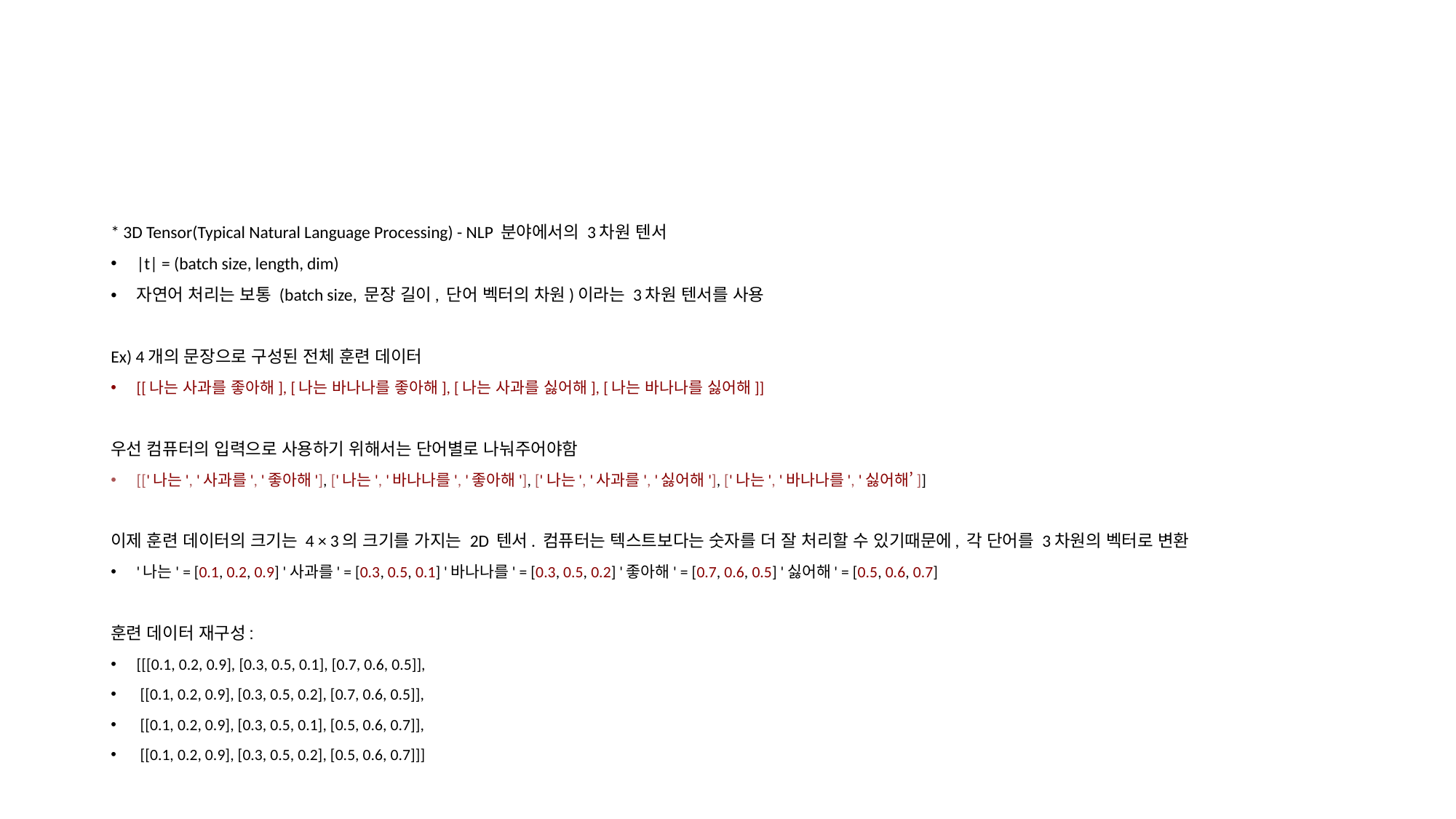

#
* 3D Tensor(Typical Natural Language Processing) - NLP 분야에서의 3차원 텐서
|t| = (batch size, length, dim)
자연어 처리는 보통 (batch size, 문장 길이, 단어 벡터의 차원)이라는 3차원 텐서를 사용

Ex) 4개의 문장으로 구성된 전체 훈련 데이터
[[나는 사과를 좋아해], [나는 바나나를 좋아해], [나는 사과를 싫어해], [나는 바나나를 싫어해]]

우선 컴퓨터의 입력으로 사용하기 위해서는 단어별로 나눠주어야함
[['나는', '사과를', '좋아해'], ['나는', '바나나를', '좋아해'], ['나는', '사과를', '싫어해'], ['나는', '바나나를', '싫어해’]]

이제 훈련 데이터의 크기는 4 × 3의 크기를 가지는 2D 텐서. 컴퓨터는 텍스트보다는 숫자를 더 잘 처리할 수 있기때문에, 각 단어를 3차원의 벡터로 변환
'나는' = [0.1, 0.2, 0.9] '사과를' = [0.3, 0.5, 0.1] '바나나를' = [0.3, 0.5, 0.2] '좋아해' = [0.7, 0.6, 0.5] '싫어해' = [0.5, 0.6, 0.7]

훈련 데이터 재구성:
[[[0.1, 0.2, 0.9], [0.3, 0.5, 0.1], [0.7, 0.6, 0.5]],
 [[0.1, 0.2, 0.9], [0.3, 0.5, 0.2], [0.7, 0.6, 0.5]],
 [[0.1, 0.2, 0.9], [0.3, 0.5, 0.1], [0.5, 0.6, 0.7]],
 [[0.1, 0.2, 0.9], [0.3, 0.5, 0.2], [0.5, 0.6, 0.7]]]